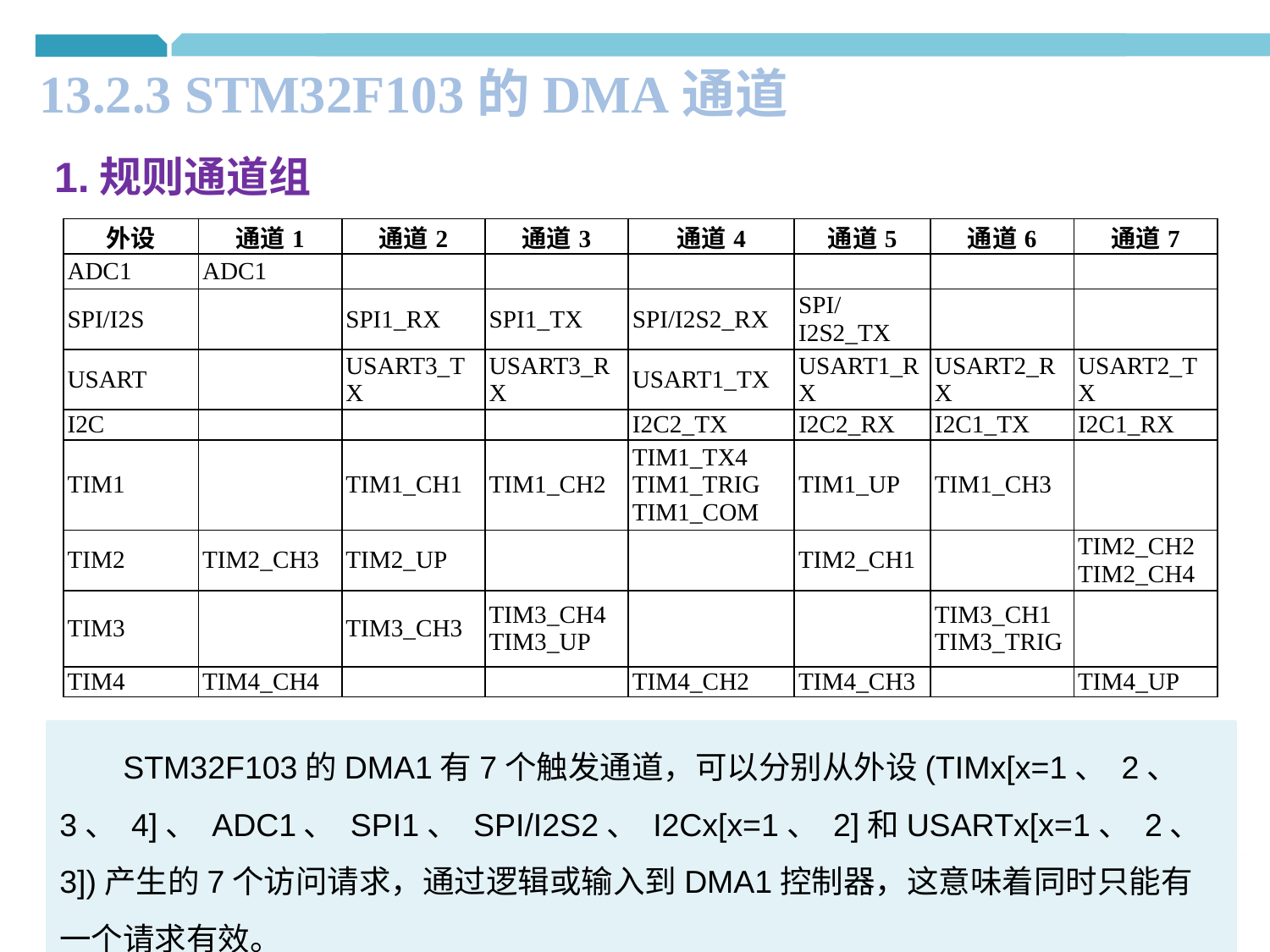

13.2.3 STM32F103的DMA通道
1.规则通道组
| 外设 | 通道1 | 通道2 | 通道3 | 通道4 | 通道5 | 通道6 | 通道7 |
| --- | --- | --- | --- | --- | --- | --- | --- |
| ADC1 | ADC1 |  |  |  |  |  |  |
| SPI/I2S |  | SPI1\_RX | SPI1\_TX | SPI/I2S2\_RX | SPI/I2S2\_TX |  |  |
| USART |  | USART3\_TX | USART3\_RX | USART1\_TX | USART1\_RX | USART2\_RX | USART2\_TX |
| I2C |  |  |  | I2C2\_TX | I2C2\_RX | I2C1\_TX | I2C1\_RX |
| TIM1 |  | TIM1\_CH1 | TIM1\_CH2 | TIM1\_TX4 TIM1\_TRIG TIM1\_COM | TIM1\_UP | TIM1\_CH3 |  |
| TIM2 | TIM2\_CH3 | TIM2\_UP |  |  | TIM2\_CH1 |  | TIM2\_CH2 TIM2\_CH4 |
| TIM3 |  | TIM3\_CH3 | TIM3\_CH4 TIM3\_UP |  |  | TIM3\_CH1 TIM3\_TRIG |  |
| TIM4 | TIM4\_CH4 |  |  | TIM4\_CH2 | TIM4\_CH3 |  | TIM4\_UP |
STM32F103的DMA1有7个触发通道，可以分别从外设(TIMx[x=1、 2、 3、 4]、 ADC1、 SPI1、 SPI/I2S2、 I2Cx[x=1、 2]和USARTx[x=1、 2、 3])产生的7个访问请求，通过逻辑或输入到DMA1控制器，这意味着同时只能有一个请求有效。